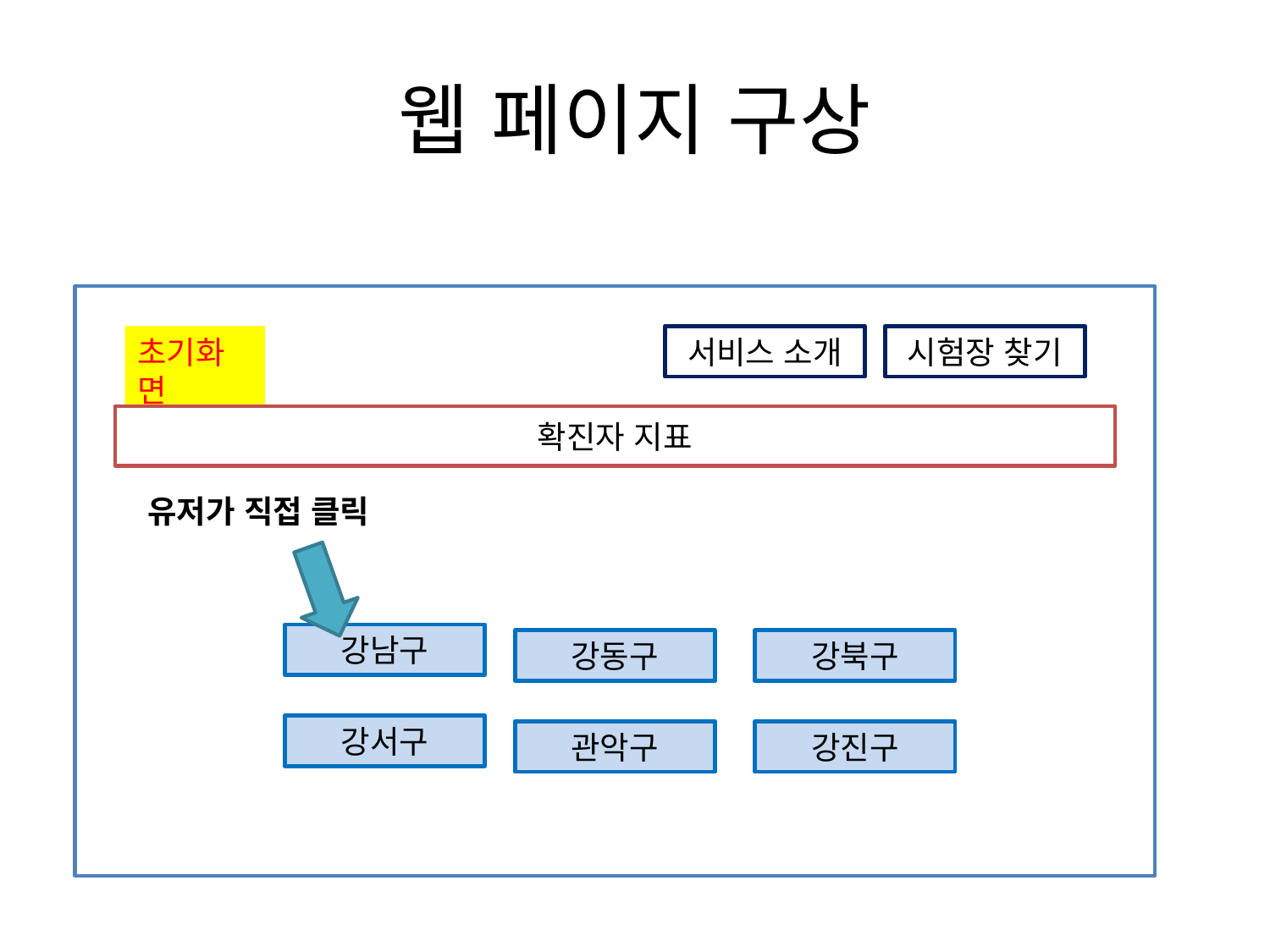

# 웹 페이지 구상

초기화면
서비스 소개
시험장 찾기
확진자 지표
유저가 직접 클릭

강남구
강동구
강북구
강서구
관악구
강진구